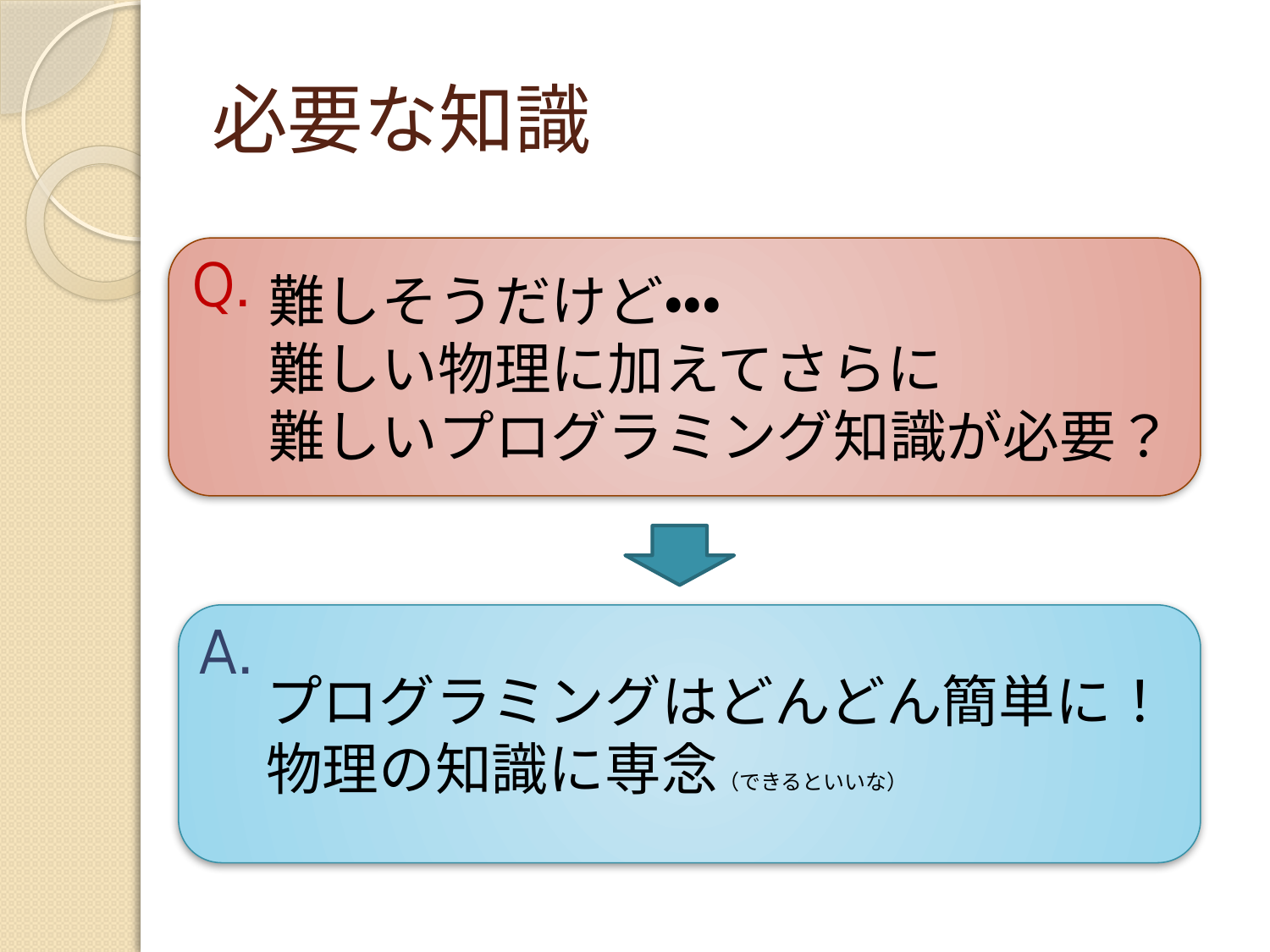

# 必要な知識
Q.
難しそうだけど・・・
難しい物理に加えてさらに
難しいプログラミング知識が必要？

A.
プログラミングはどんどん簡単に！
物理の知識に専念（できるといいな）